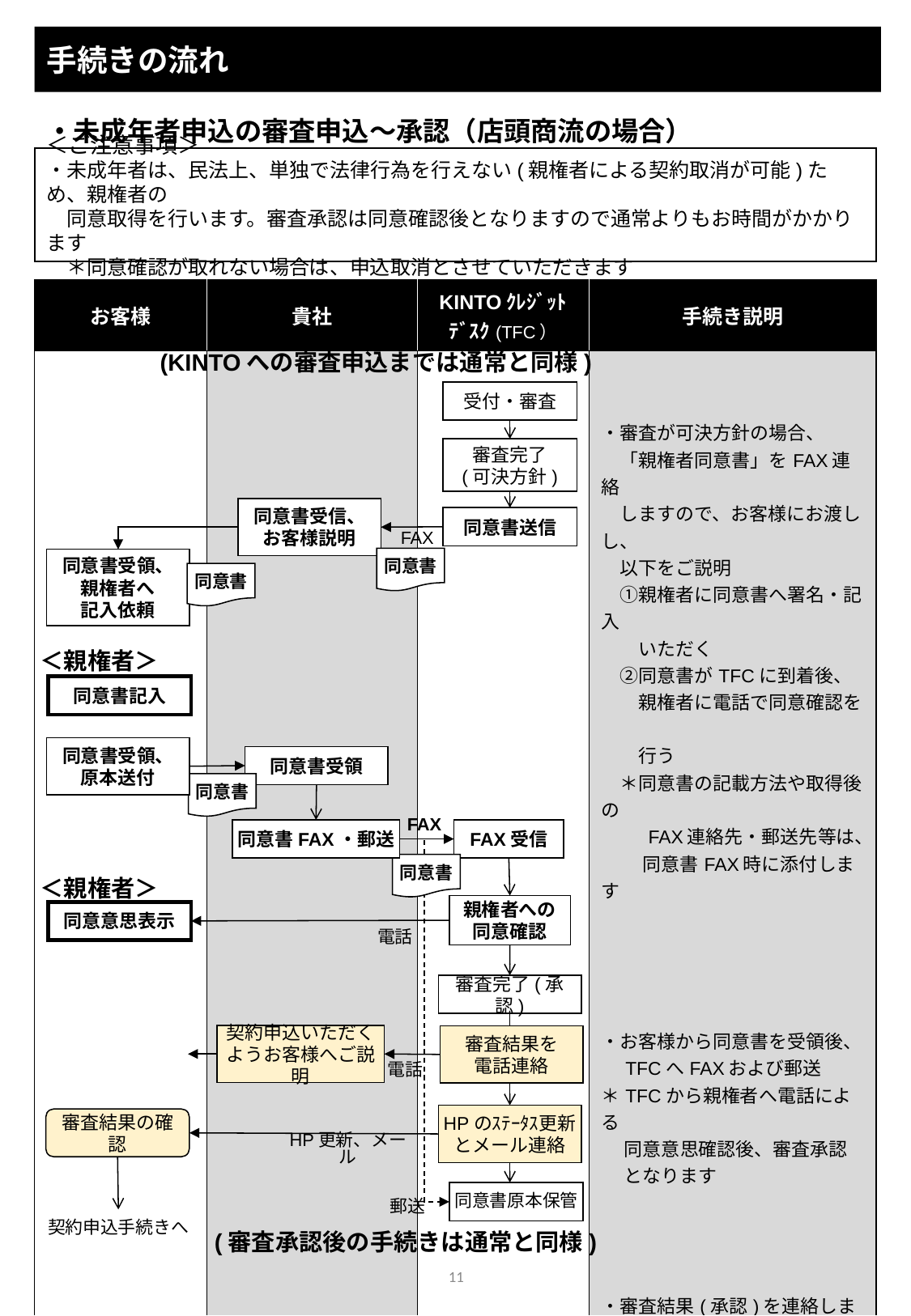

手続きの流れ
・未成年者申込の審査申込～承認（店頭商流の場合）
＜ご注意事項＞
・未成年者は、民法上、単独で法律行為を行えない(親権者による契約取消が可能)ため、親権者の
　同意取得を行います。審査承認は同意確認後となりますので通常よりもお時間がかかります
　＊同意確認が取れない場合は、申込取消とさせていただきます
| お客様 | 貴社 | KINTOｸﾚｼﾞｯﾄ ﾃﾞｽｸ(TFC） | 手続き説明 |
| --- | --- | --- | --- |
|  |  |  | ・審査が可決方針の場合、 　「親権者同意書」をFAX連絡 　しますので、お客様にお渡しし、 　以下をご説明 　①親権者に同意書へ署名・記入 　　いただく 　②同意書がTFCに到着後、 　　親権者に電話で同意確認を　 　　行う 　＊同意書の記載方法や取得後の 　　 FAX連絡先・郵送先等は、 　　 同意書FAX時に添付します ・お客様から同意書を受領後、 　TFCへFAXおよび郵送 ＊TFCから親権者へ電話による 　 同意意思確認後、審査承認 　 となります ・審査結果(承認)を連絡します 　ので、お客様へ契約申込いただく 　ようご連絡 ＊審査承認後の手続きは通常と 　 同様です |
(KINTOへの審査申込までは通常と同様)
受付・審査
審査完了
(可決方針)
同意書受信、
お客様説明
同意書送信
FAX
同意書
同意書受領、
親権者へ
記入依頼
同意書
＜親権者＞
同意書記入
同意書受領、
原本送付
同意書受領
同意書
FAX
同意書FAX・郵送
FAX受信
同意書
＜親権者＞
親権者への
同意確認
同意意思表示
電話
審査完了(承認)
契約申込いただくようお客様へご説明
審査結果を
電話連絡
電話
HPのｽﾃｰﾀｽ更新とメール連絡
審査結果の確認
HP更新、メール
同意書原本保管
郵送
契約申込手続きへ
(審査承認後の手続きは通常と同様)
11